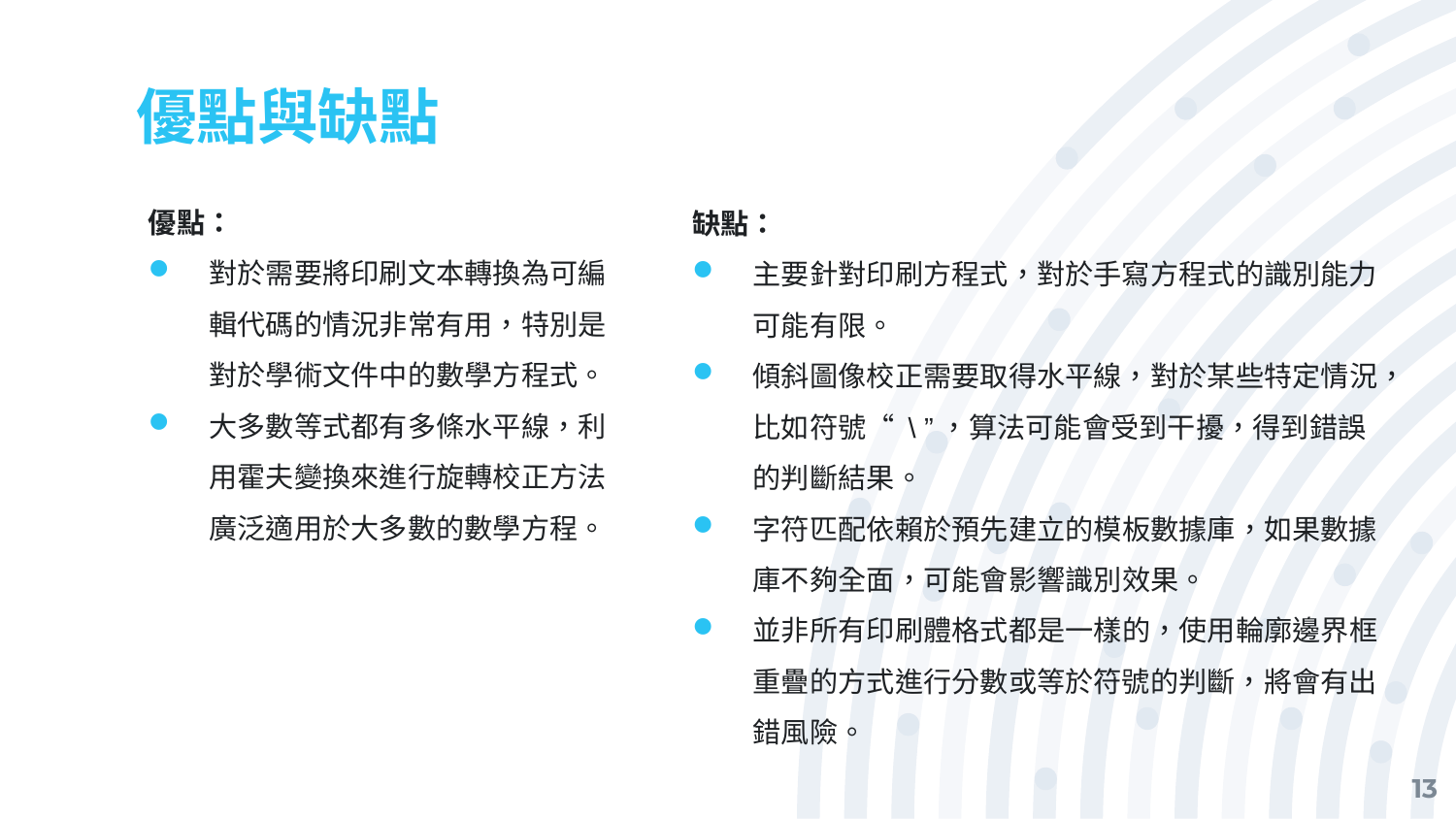

# 優點與缺點
缺點：
主要針對印刷方程式，對於手寫方程式的識別能力可能有限。
傾斜圖像校正需要取得水平線，對於某些特定情況，比如符號“ \ ”，算法可能會受到干擾，得到錯誤的判斷結果。
字符匹配依賴於預先建立的模板數據庫，如果數據庫不夠全面，可能會影響識別效果。
並非所有印刷體格式都是一樣的，使用輪廓邊界框重疊的方式進行分數或等於符號的判斷，將會有出錯風險。
優點：
對於需要將印刷文本轉換為可編輯代碼的情況非常有用，特別是對於學術文件中的數學方程式。
大多數等式都有多條水平線，利用霍夫變換來進行旋轉校正方法廣泛適用於大多數的數學方程。

13